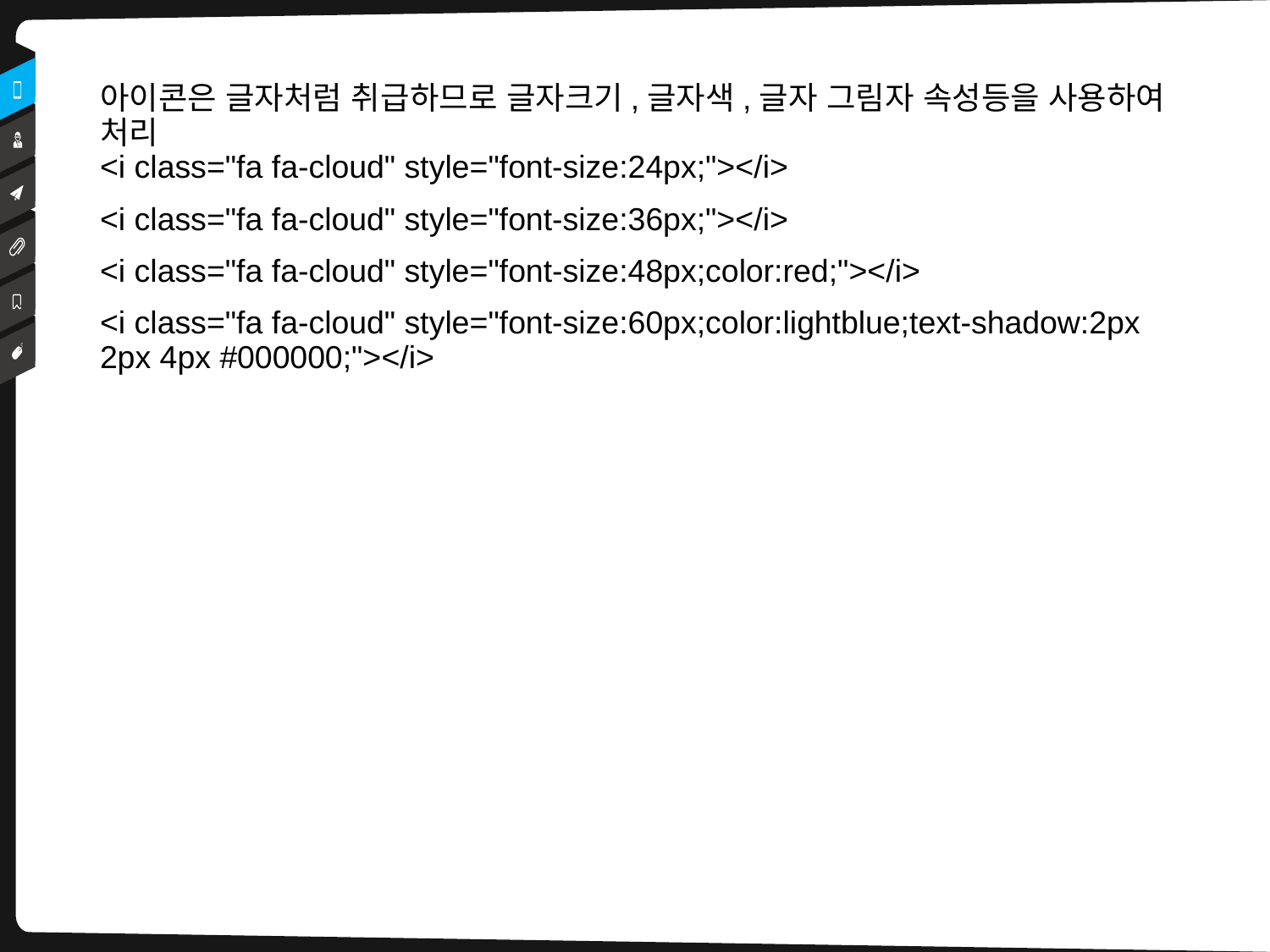

아이콘은 글자처럼 취급하므로 글자크기,글자색,글자 그림자 속성등을 사용하여 처리
<i class="fa fa-cloud" style="font-size:24px;"></i>
<i class="fa fa-cloud" style="font-size:36px;"></i>
<i class="fa fa-cloud" style="font-size:48px;color:red;"></i>
<i class="fa fa-cloud" style="font-size:60px;color:lightblue;text-shadow:2px 2px 4px #000000;"></i>